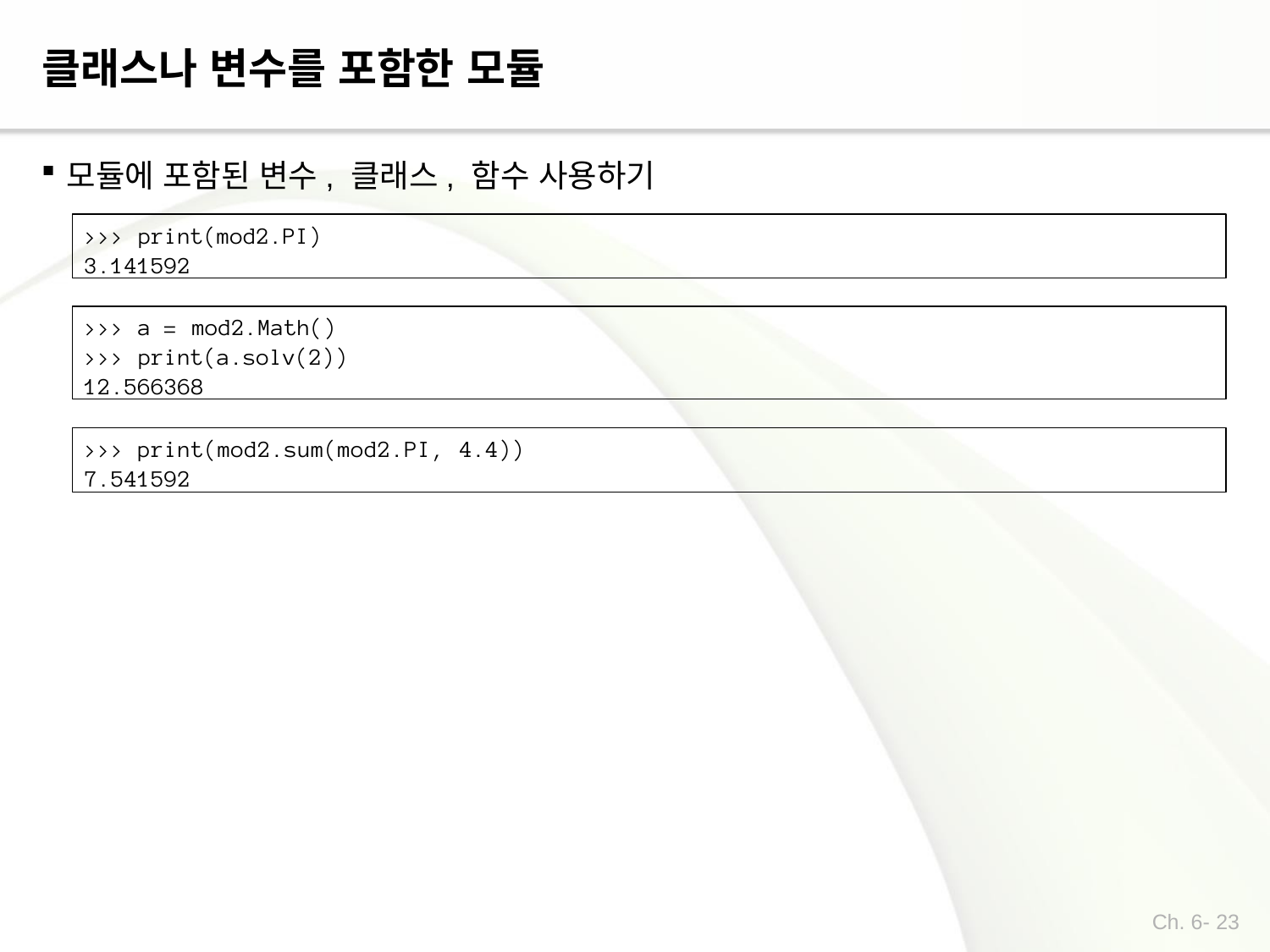

# 클래스나 변수를 포함한 모듈
모듈에 포함된 변수, 클래스, 함수 사용하기
>>> print(mod2.PI)
3.141592
>>> a = mod2.Math()
>>> print(a.solv(2))
12.566368
>>> print(mod2.sum(mod2.PI, 4.4))
7.541592
Ch. 6- 23